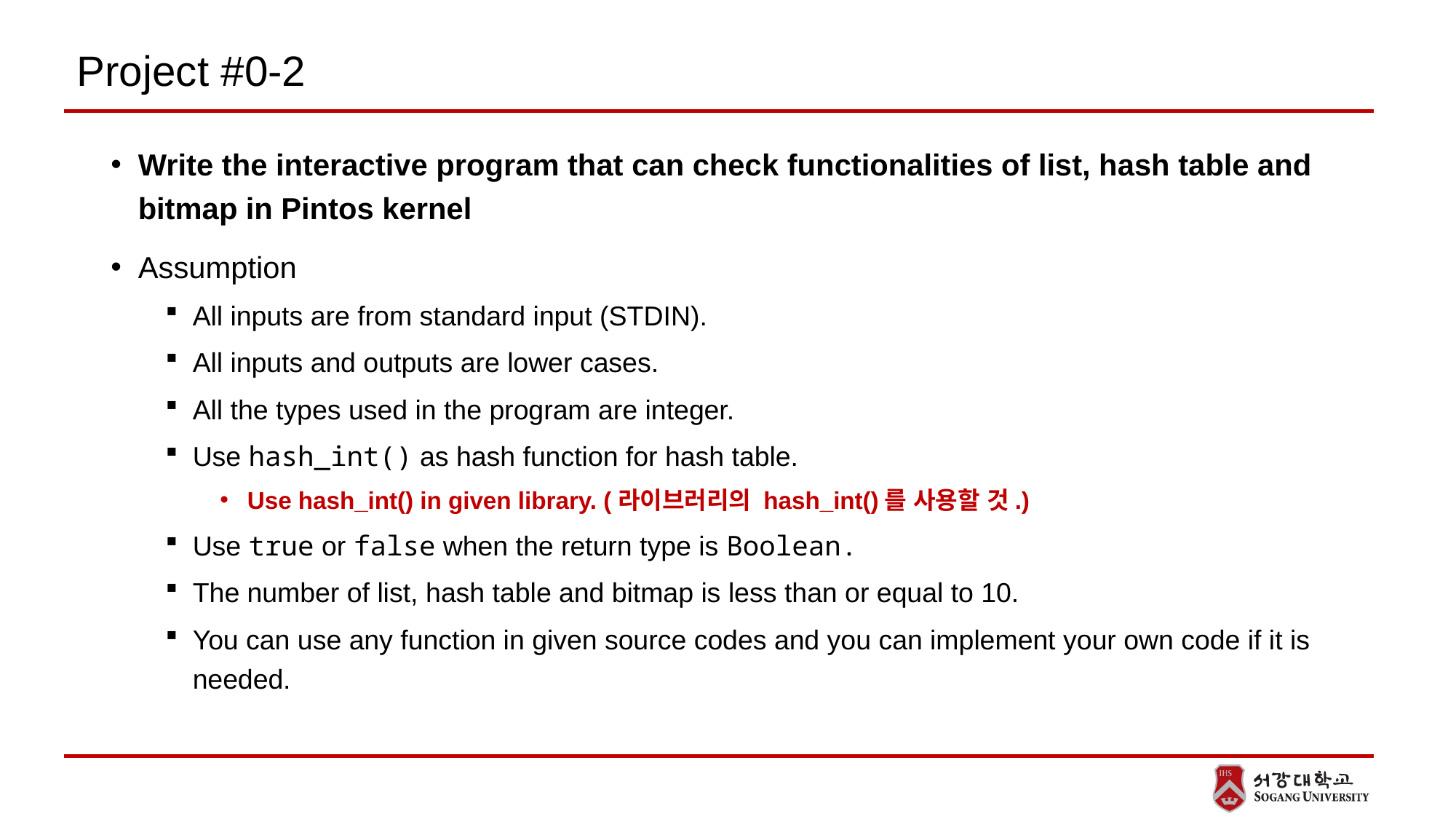

# Project #0-2
Write the interactive program that can check functionalities of list, hash table and bitmap in Pintos kernel
Assumption
All inputs are from standard input (STDIN).
All inputs and outputs are lower cases.
All the types used in the program are integer.
Use hash_int() as hash function for hash table.
Use hash_int() in given library. (라이브러리의 hash_int()를 사용할 것.)
Use true or false when the return type is Boolean.
The number of list, hash table and bitmap is less than or equal to 10.
You can use any function in given source codes and you can implement your own code if it is needed.